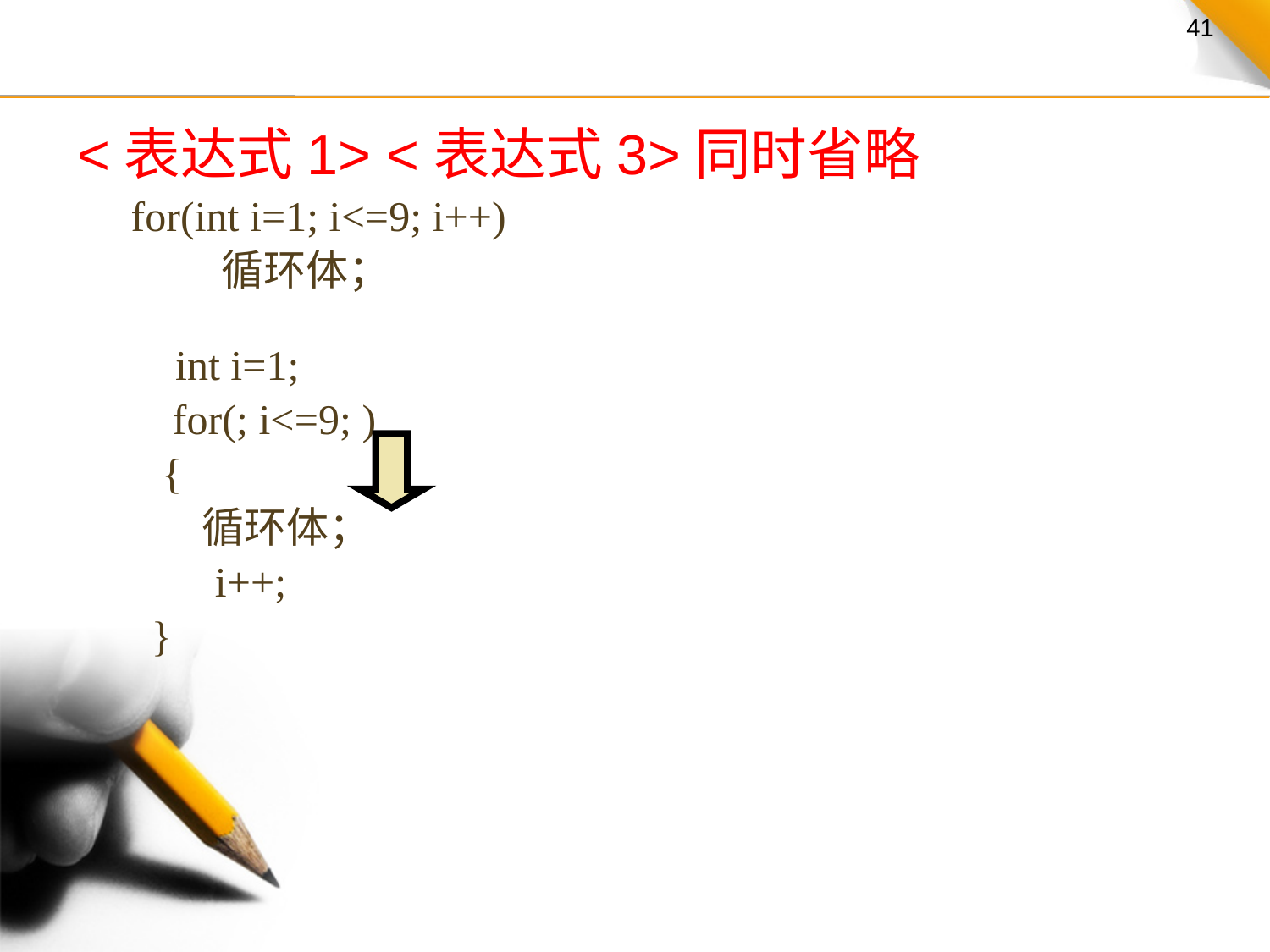

<表达式1> <表达式3>同时省略
      for(int i=1; i<=9; i++)
              循环体；

           int i=1;
         for(; i<=9; )
        {
            循环体；
             i++;
       }